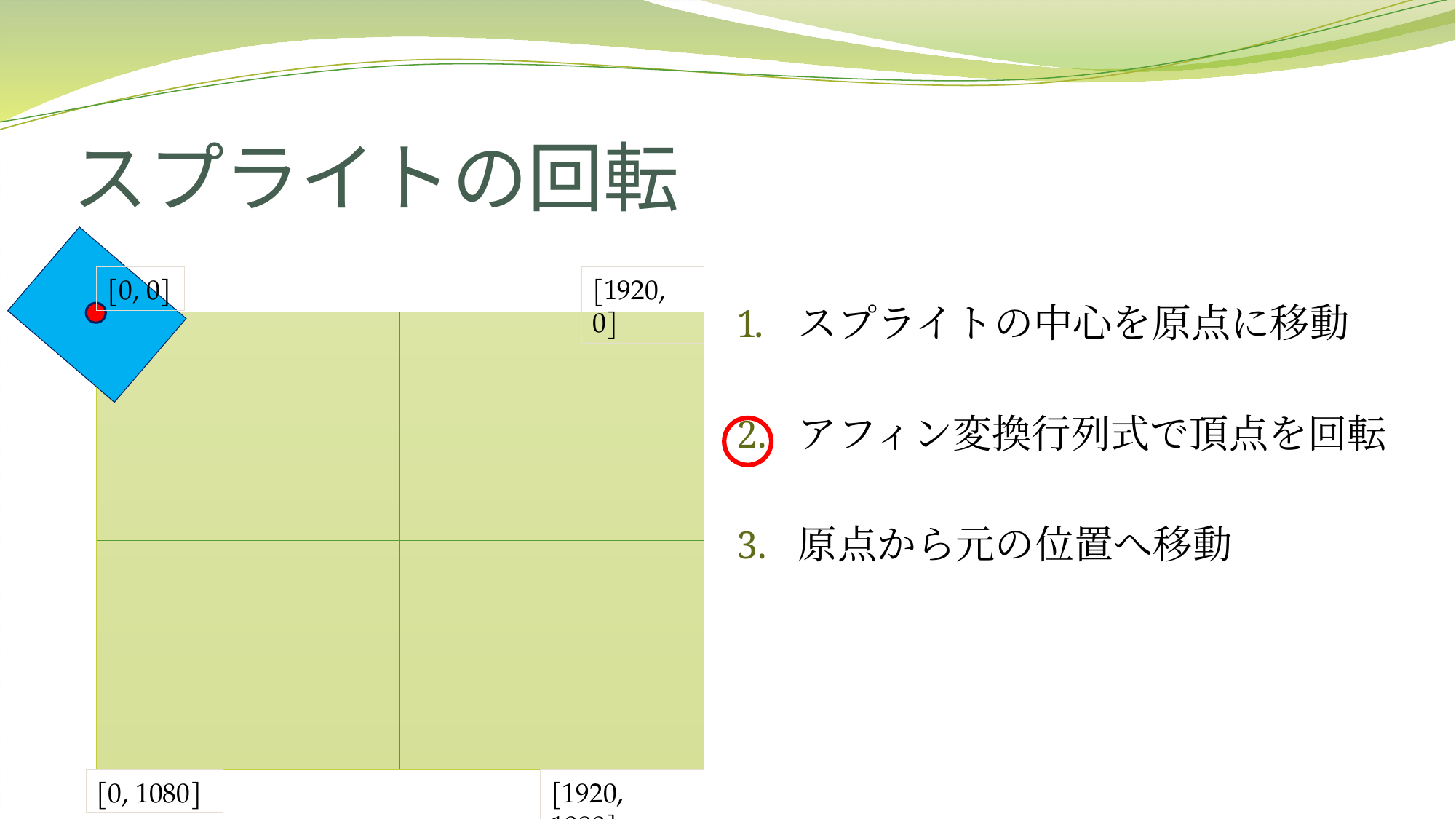

# スプライトの回転

スプライトの中心を原点に移動

アフィン変換行列式で頂点を回転

原点から元の位置へ移動

[1920, 0]
[0, 0]

[0, 1080]
[1920, 1080]